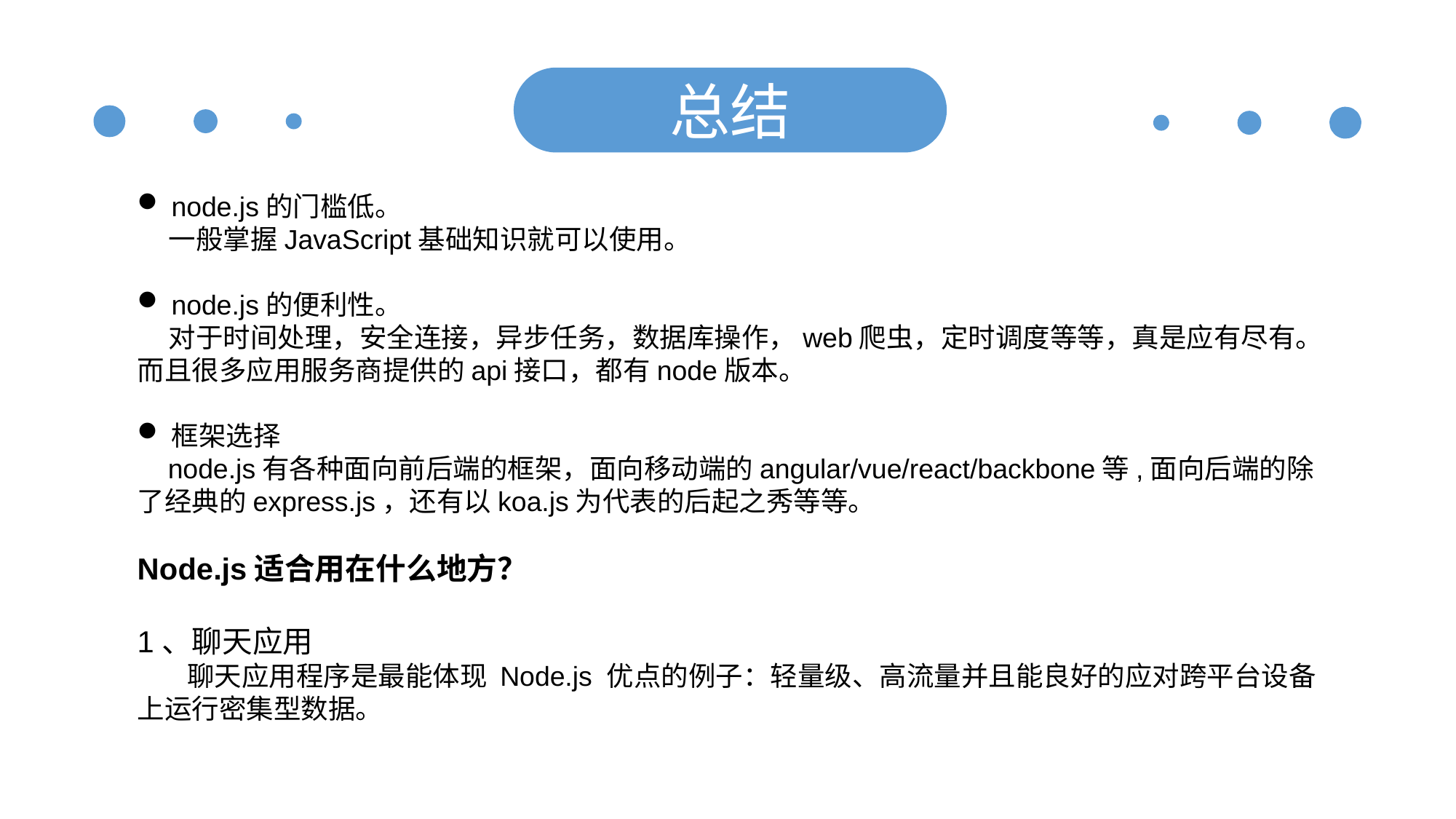

总结
node.js的门槛低。
    一般掌握JavaScript基础知识就可以使用。

node.js的便利性。
    对于时间处理，安全连接，异步任务，数据库操作，web爬虫，定时调度等等，真是应有尽有。而且很多应用服务商提供的api接口，都有node版本。

框架选择
    node.js有各种面向前后端的框架，面向移动端的angular/vue/react/backbone等,面向后端的除了经典的express.js，还有以koa.js为代表的后起之秀等等。

Node.js适合用在什么地方？

1、聊天应用
       聊天应用程序是最能体现 Node.js 优点的例子：轻量级、高流量并且能良好的应对跨平台设备上运行密集型数据。